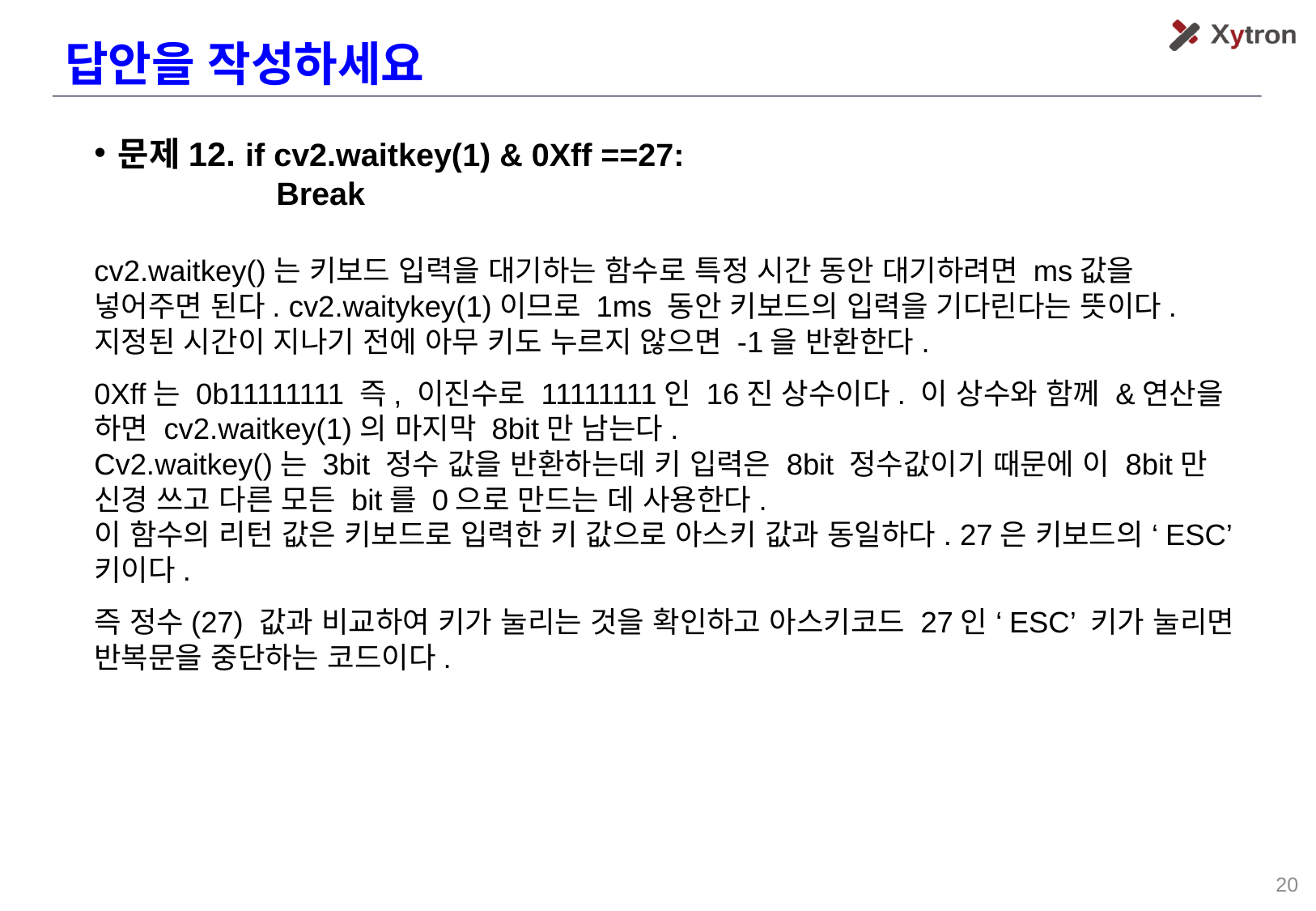

답안을 작성하세요
문제12. if cv2.waitkey(1) & 0Xff ==27:
Break

cv2.waitkey()는 키보드 입력을 대기하는 함수로 특정 시간 동안 대기하려면 ms값을 넣어주면 된다. cv2.waitykey(1)이므로 1ms 동안 키보드의 입력을 기다린다는 뜻이다. 지정된 시간이 지나기 전에 아무 키도 누르지 않으면 -1을 반환한다.

0Xff는 0b11111111 즉, 이진수로 11111111인 16진 상수이다. 이 상수와 함께 &연산을 하면 cv2.waitkey(1)의 마지막 8bit만 남는다.
Cv2.waitkey()는 3bit 정수 값을 반환하는데 키 입력은 8bit 정수값이기 때문에 이 8bit만 신경 쓰고 다른 모든 bit를 0으로 만드는 데 사용한다.
이 함수의 리턴 값은 키보드로 입력한 키 값으로 아스키 값과 동일하다. 27은 키보드의 ‘ESC’ 키이다.

즉 정수(27) 값과 비교하여 키가 눌리는 것을 확인하고 아스키코드 27인 ‘ESC’ 키가 눌리면 반복문을 중단하는 코드이다.
20